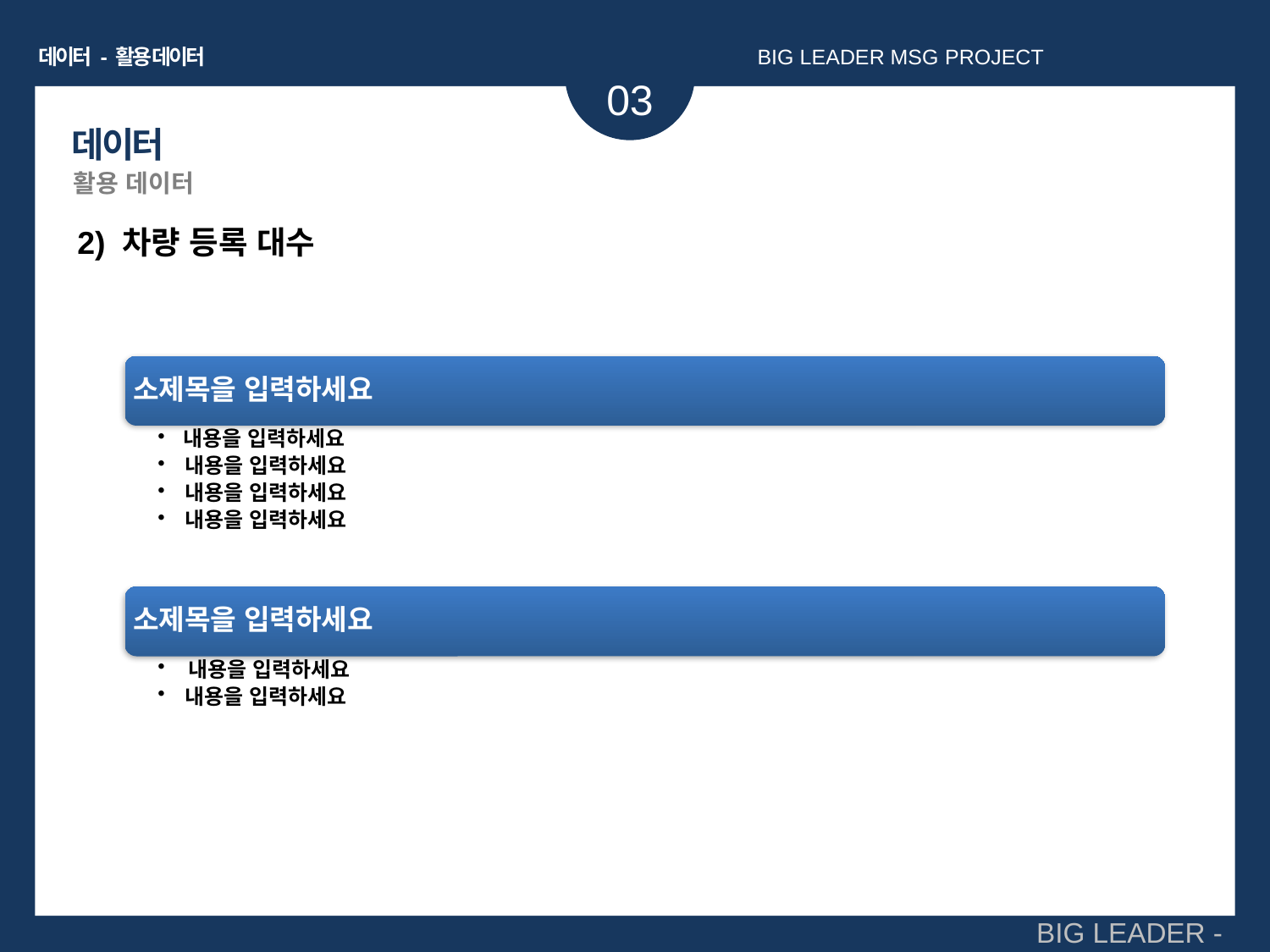

데이터 - 활용 데이터
BIG LEADER MSG PROJECT
03

데이터
활용 데이터
2) 차량 등록 대수

소제목을 입력하세요

 내용을 입력하세요
 내용을 입력하세요
 내용을 입력하세요
 내용을 입력하세요

소제목을 입력하세요

  내용을 입력하세요
 내용을 입력하세요
BIG LEADER - PILOT